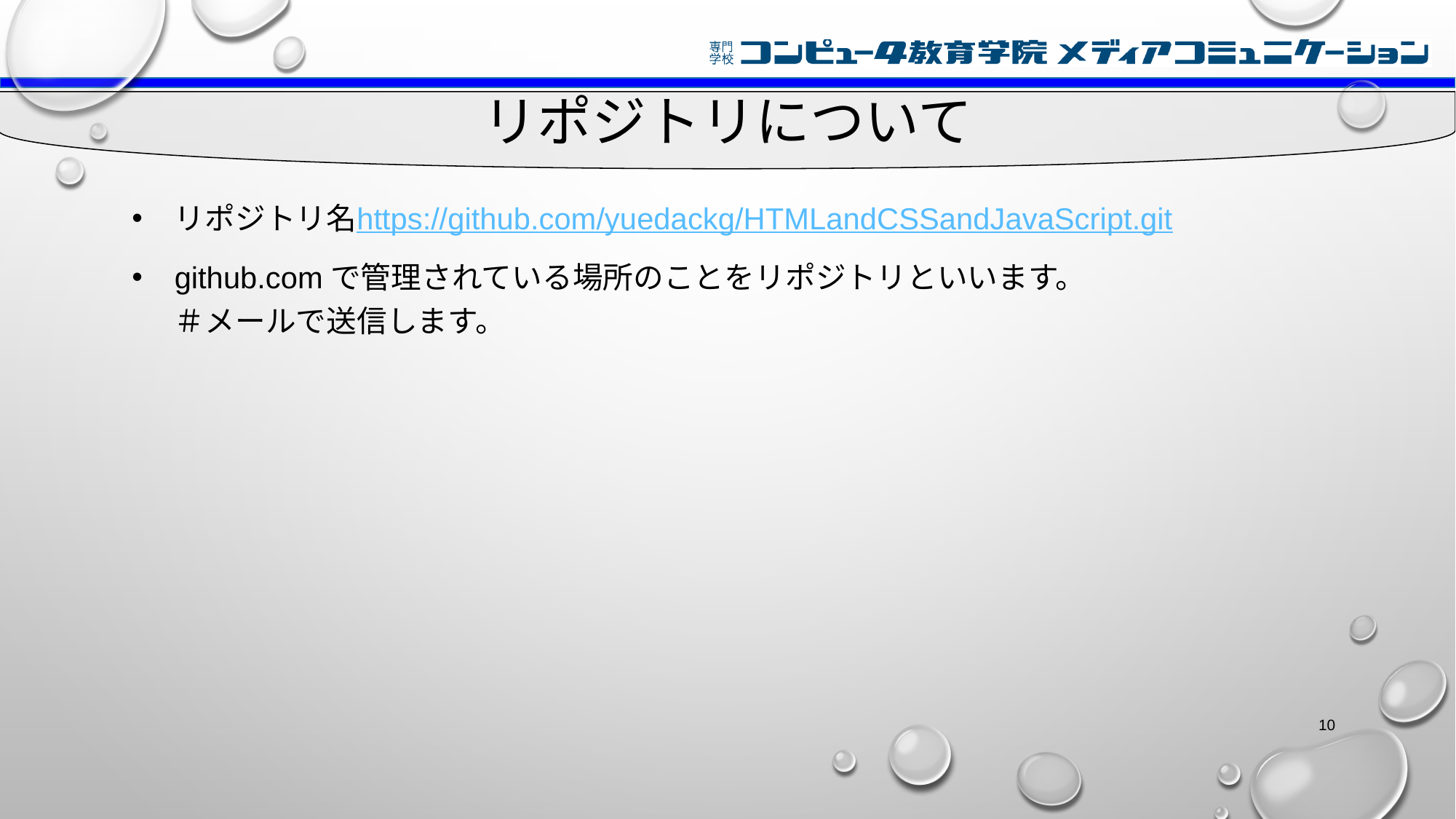

# リポジトリについて
リポジトリ名
https://github.com/yuedackg/HTMLandCSSandJavaScript.git
github.comで管理されている場所のことをリポジトリといいます。
＃メールで送信します。
10